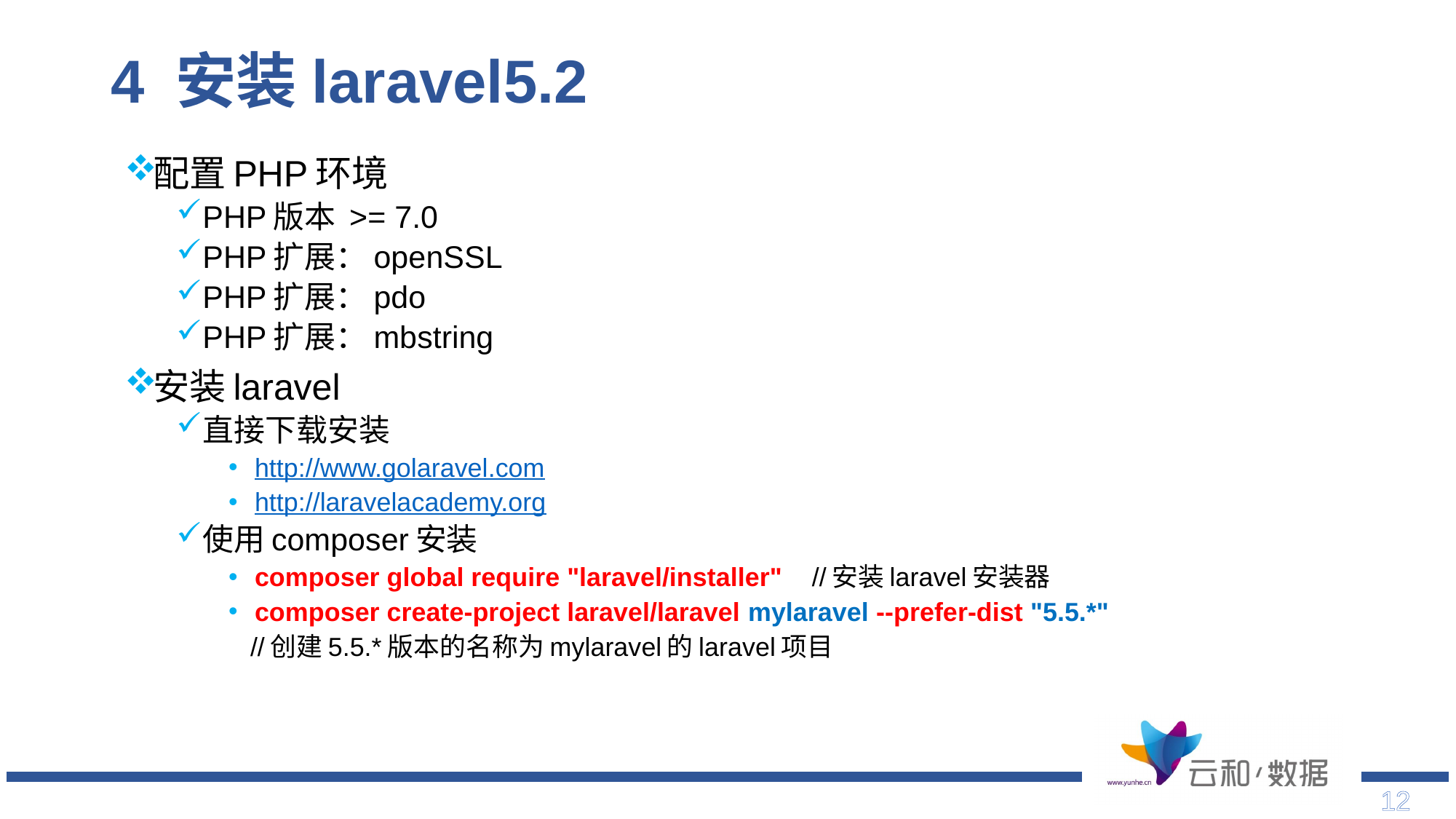

# 4 安装laravel5.2
配置PHP环境
PHP版本 >= 7.0
PHP扩展：openSSL
PHP扩展：pdo
PHP扩展：mbstring
安装laravel
直接下载安装
http://www.golaravel.com
http://laravelacademy.org
使用composer安装
composer global require "laravel/installer"    //安装laravel安装器
composer create-project laravel/laravel mylaravel --prefer-dist "5.5.*"
   //创建5.5.*版本的名称为mylaravel的laravel项目